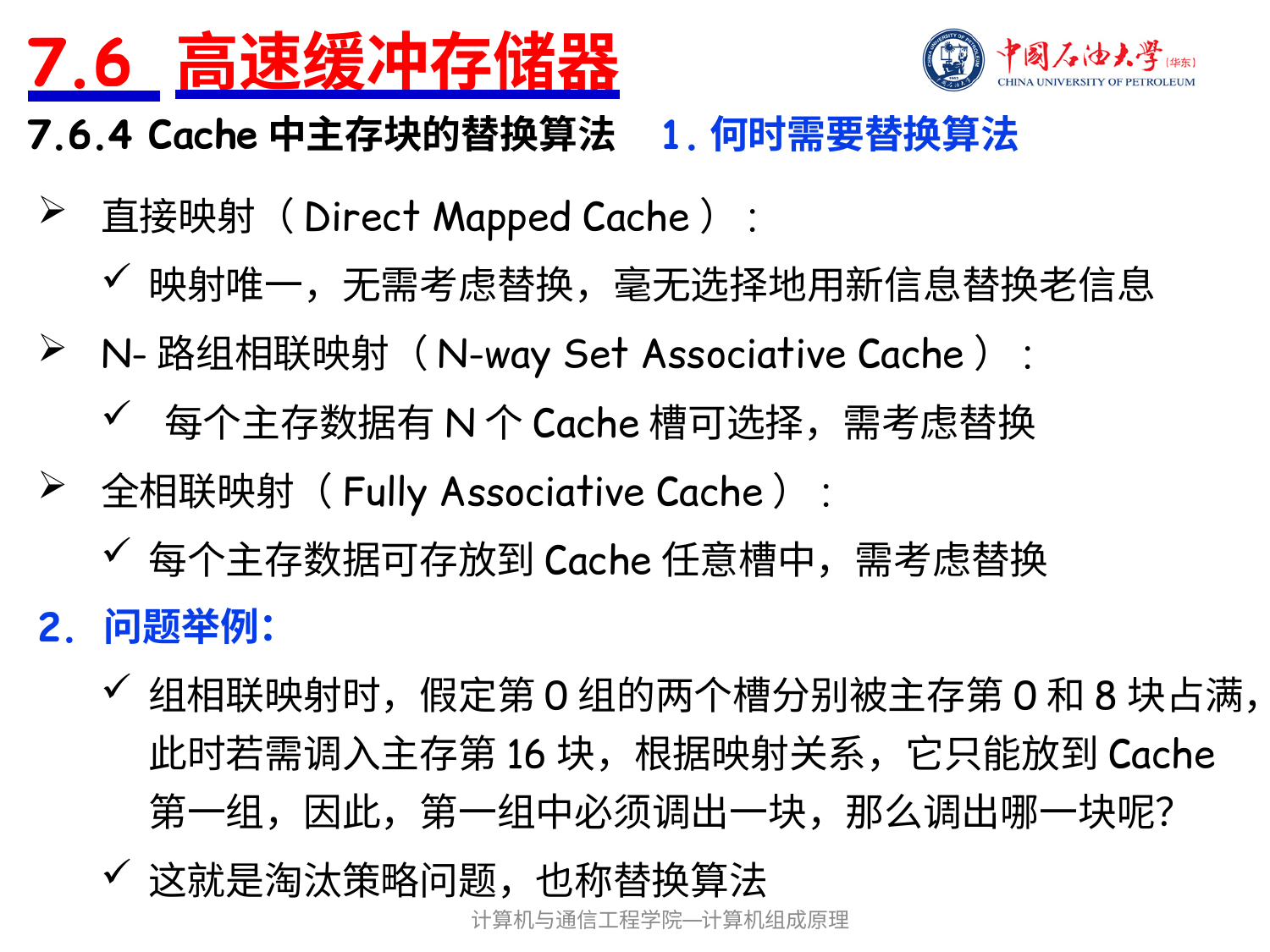

# 7.6 高速缓冲存储器
7.6.4 Cache中主存块的替换算法
1.何时需要替换算法
直接映射（Direct Mapped Cache）:
映射唯一，无需考虑替换，毫无选择地用新信息替换老信息
N-路组相联映射（N-way Set Associative Cache）:
每个主存数据有N个Cache槽可选择，需考虑替换
全相联映射（Fully Associative Cache）:
每个主存数据可存放到Cache任意槽中，需考虑替换
2. 问题举例：
组相联映射时，假定第0组的两个槽分别被主存第0和8块占满，此时若需调入主存第16块，根据映射关系，它只能放到Cache第一组，因此，第一组中必须调出一块，那么调出哪一块呢？
这就是淘汰策略问题，也称替换算法
计算机与通信工程学院—计算机组成原理
78